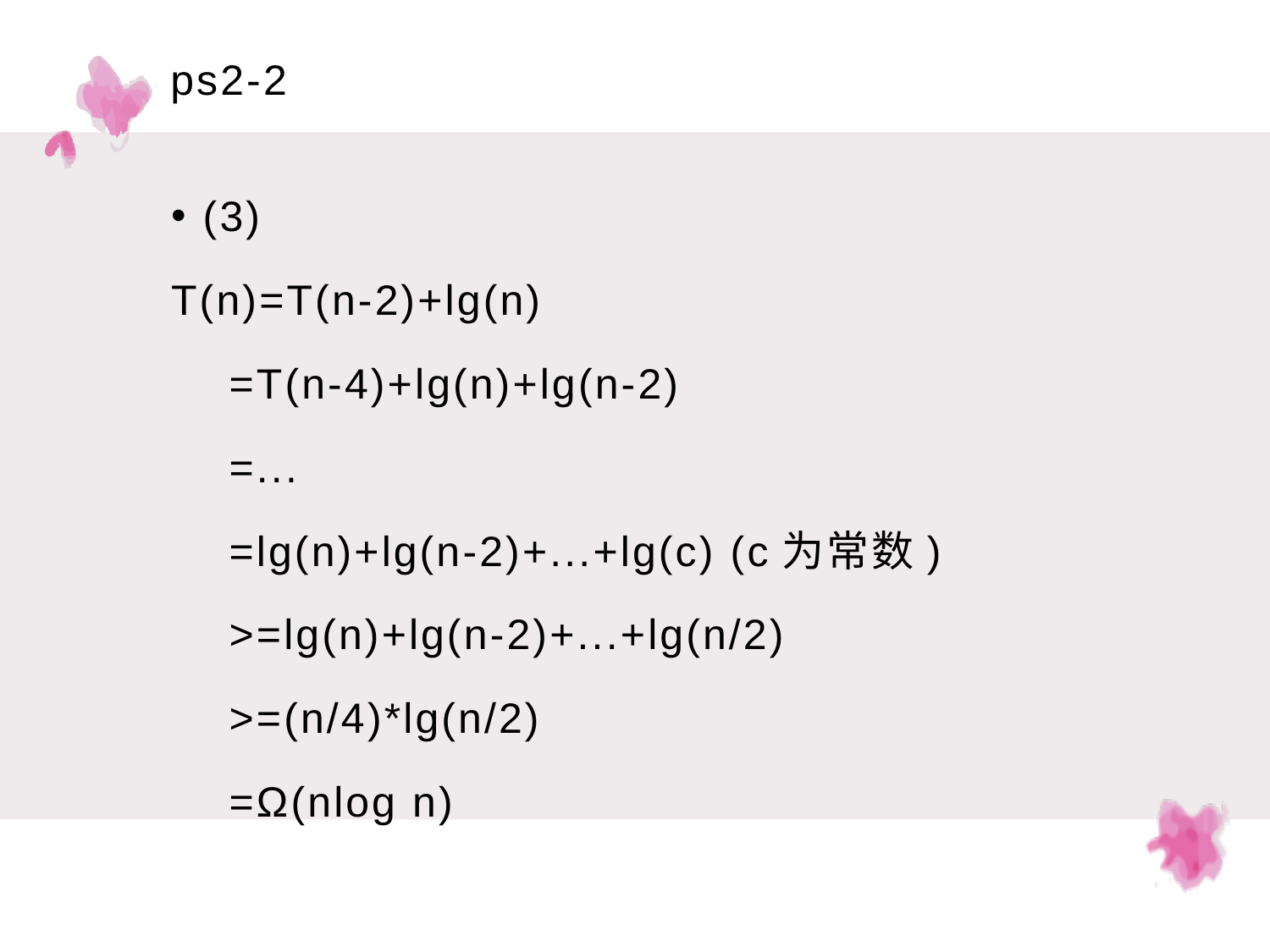

ps2-2
(3)
T(n)=T(n-2)+lg(n)
    =T(n-4)+lg(n)+lg(n-2)
    =...
    =lg(n)+lg(n-2)+...+lg(c) (c为常数)
    >=lg(n)+lg(n-2)+...+lg(n/2)
    >=(n/4)*lg(n/2)
    =Ω(nlog n)